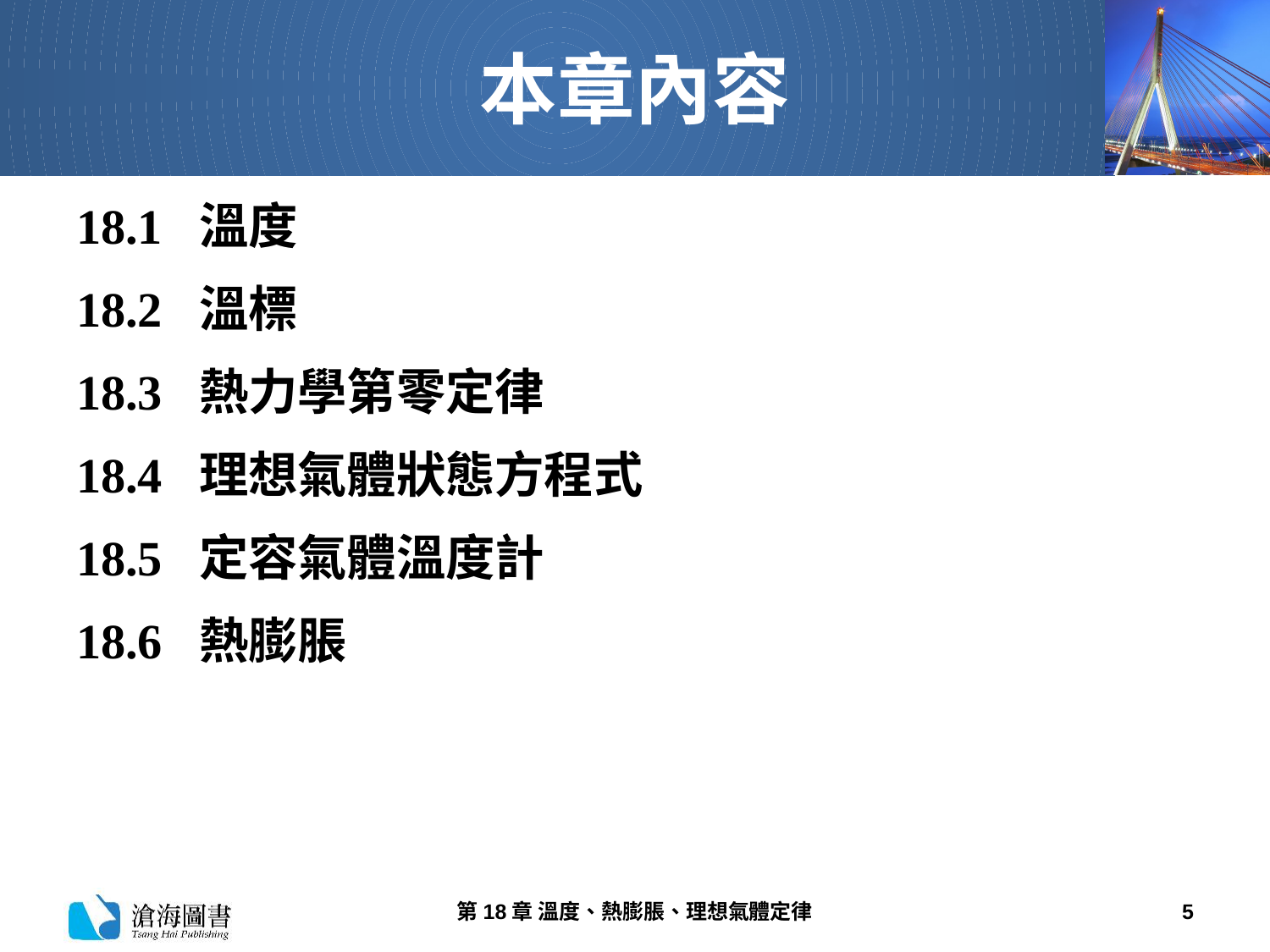

# 本章內容
18.1  溫度
18.2  溫標
18.3  熱力學第零定律
18.4  理想氣體狀態方程式
18.5  定容氣體溫度計
18.6  熱膨脹

第18章 溫度、熱膨脹、理想氣體定律
5